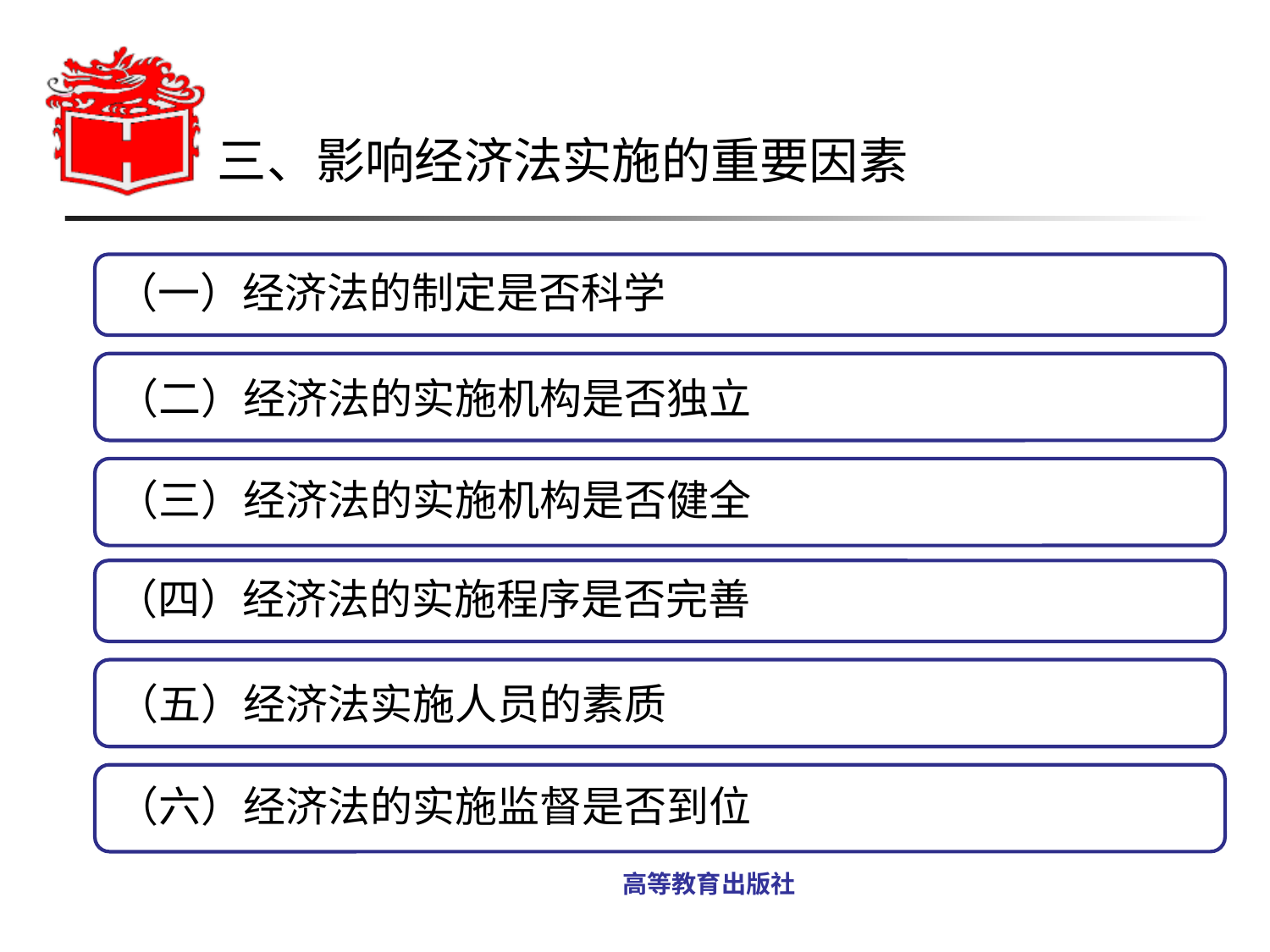

三、影响经济法实施的重要因素
（一）经济法的制定是否科学
（二）经济法的实施机构是否独立
（三）经济法的实施机构是否健全
（四）经济法的实施程序是否完善
（五）经济法实施人员的素质
（六）经济法的实施监督是否到位

高等教育出版社